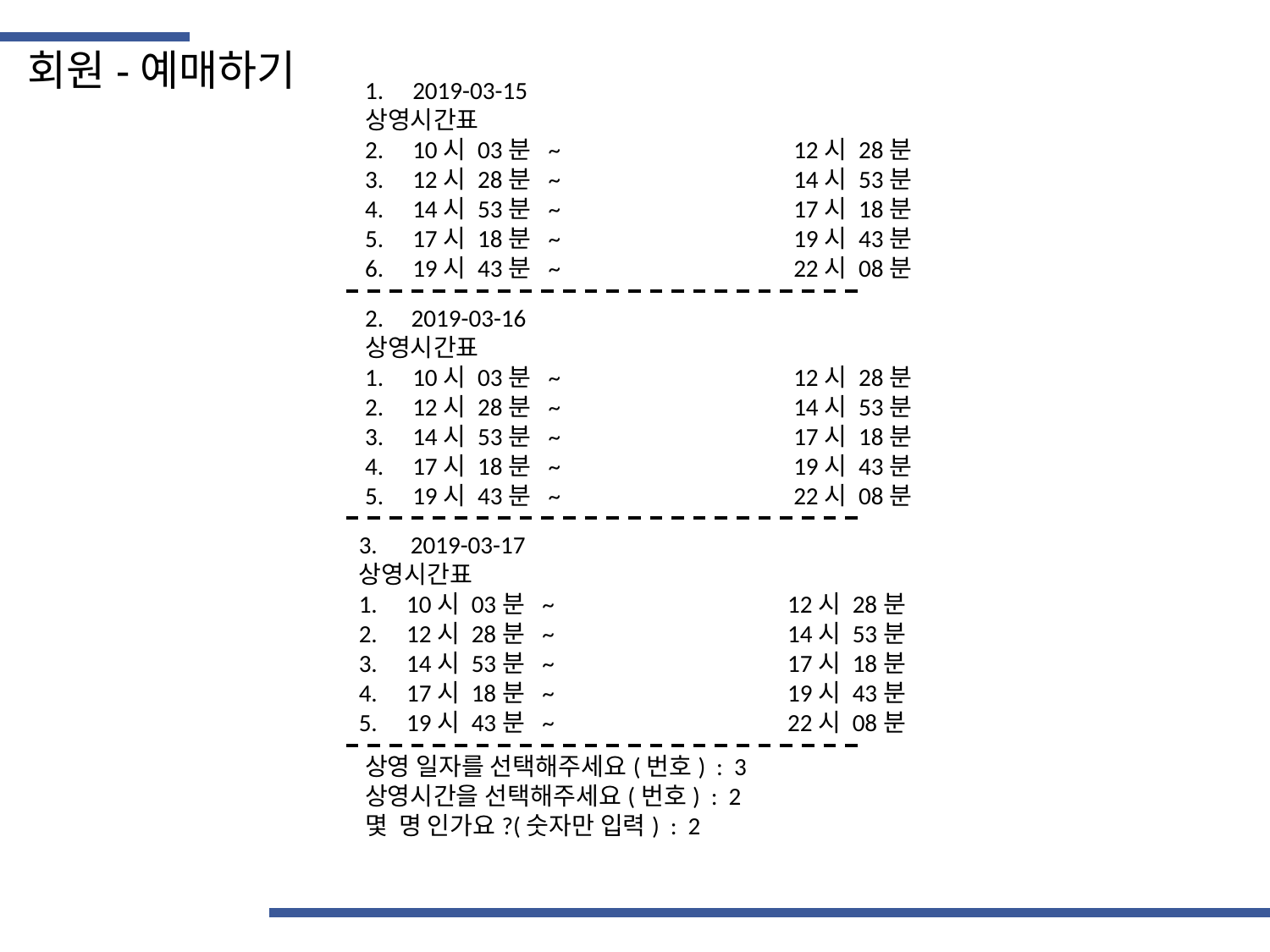

회원-예매하기
2019-03-15
상영시간표
10시 03분  ~		12시 28분
12시 28분  ~		14시 53분
14시 53분  ~		17시 18분
17시 18분  ~		19시 43분
19시 43분  ~		22시 08분
2.     2019-03-16
상영시간표
10시 03분  ~		12시 28분
12시 28분  ~		14시 53분
14시 53분  ~		17시 18분
17시 18분  ~		19시 43분
19시 43분  ~		22시 08분
3.      2019-03-17
상영시간표
10시 03분  ~		12시 28분
12시 28분  ~		14시 53분
14시 53분  ~		17시 18분
17시 18분  ~		19시 43분
19시 43분  ~		22시 08분
상영 일자를 선택해주세요(번호)  :  3
상영시간을 선택해주세요(번호)  :  2
몇  명 인가요?(숫자만 입력)  :  2